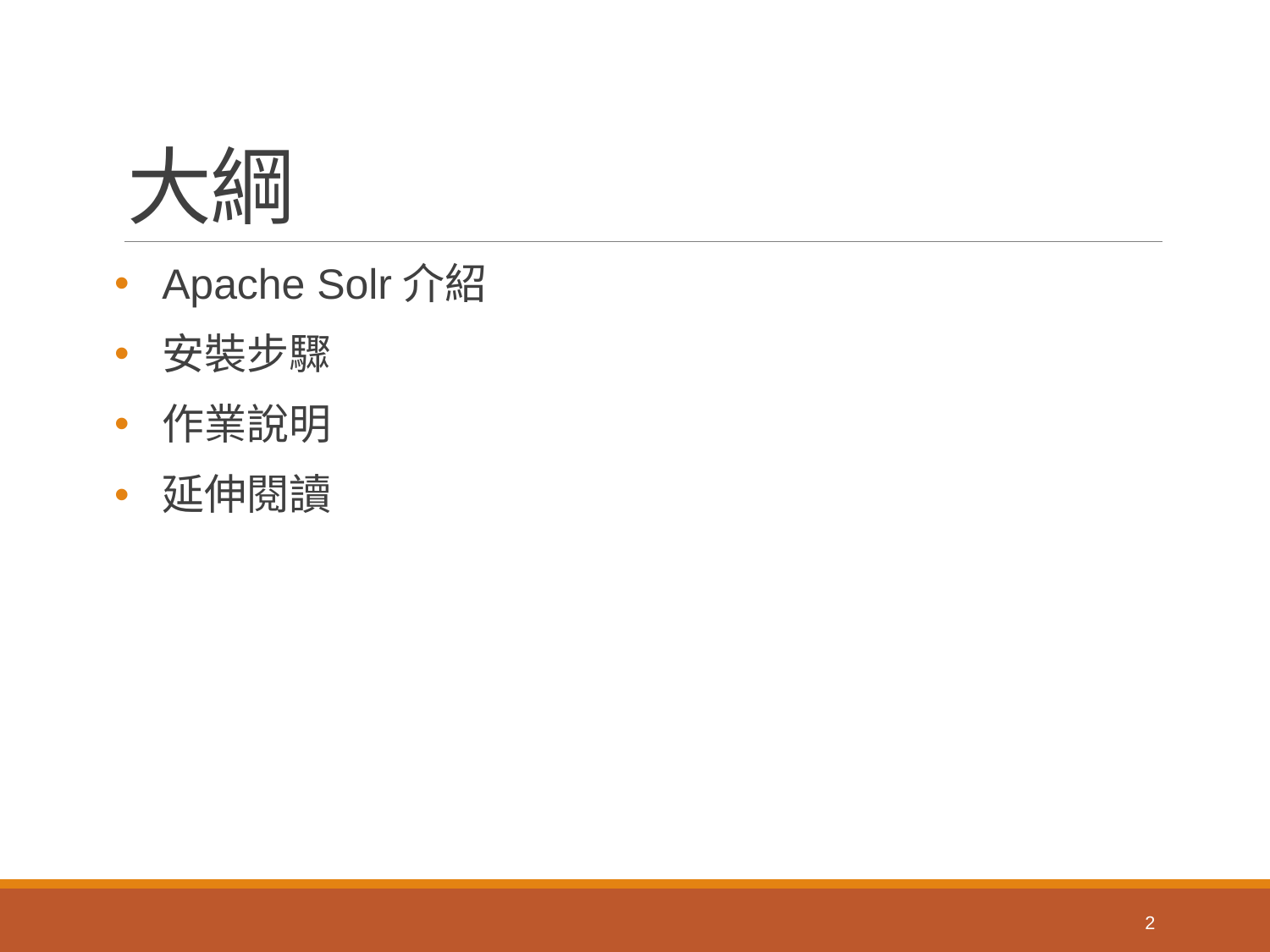

# 大綱
Apache Solr介紹
安裝步驟
作業說明
延伸閱讀
2